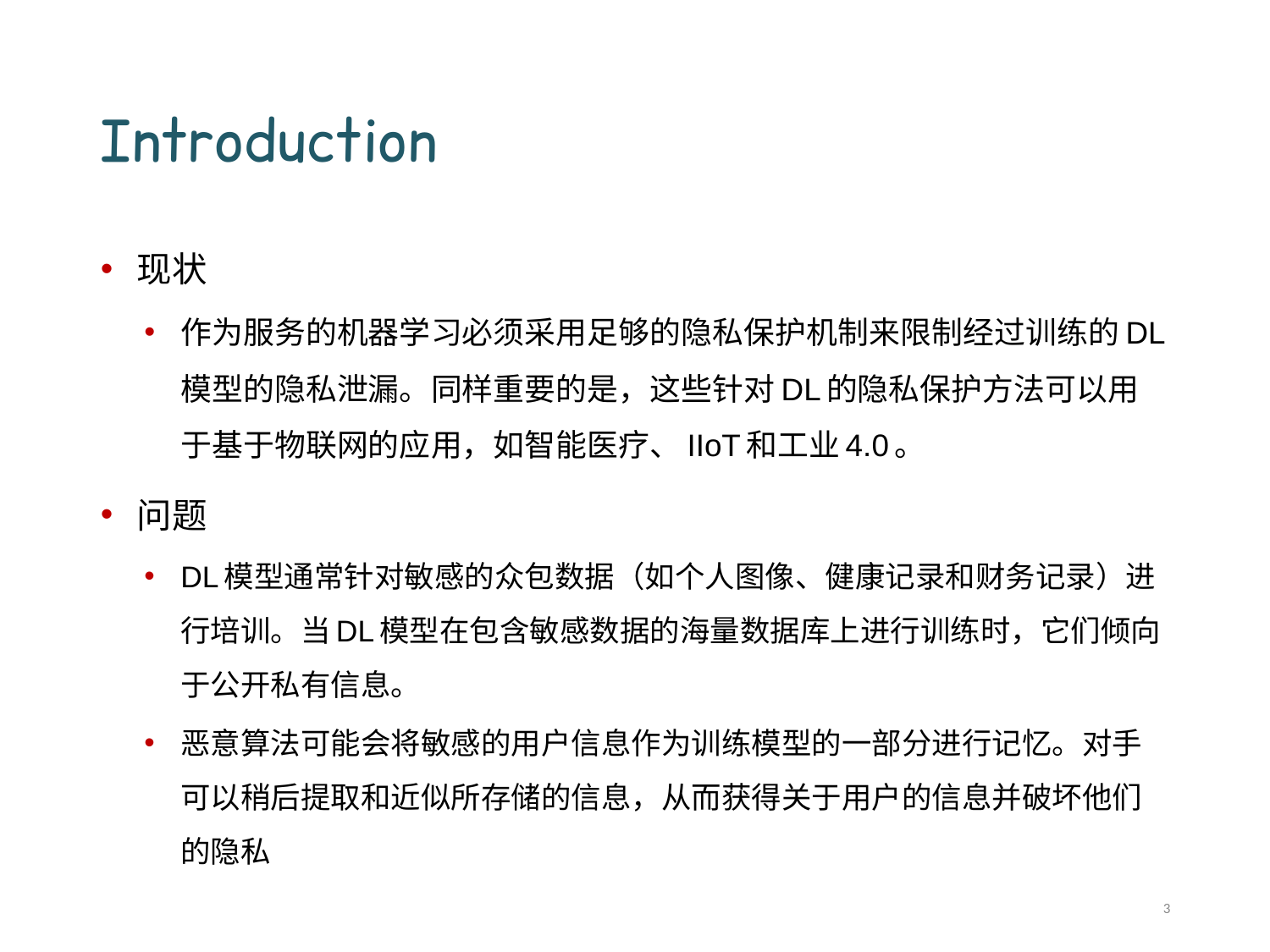

# Introduction
现状
作为服务的机器学习必须采用足够的隐私保护机制来限制经过训练的DL模型的隐私泄漏。同样重要的是，这些针对DL的隐私保护方法可以用于基于物联网的应用，如智能医疗、IIoT和工业4.0。
问题
DL模型通常针对敏感的众包数据（如个人图像、健康记录和财务记录）进行培训。当DL模型在包含敏感数据的海量数据库上进行训练时，它们倾向于公开私有信息。
恶意算法可能会将敏感的用户信息作为训练模型的一部分进行记忆。对手可以稍后提取和近似所存储的信息，从而获得关于用户的信息并破坏他们的隐私

3